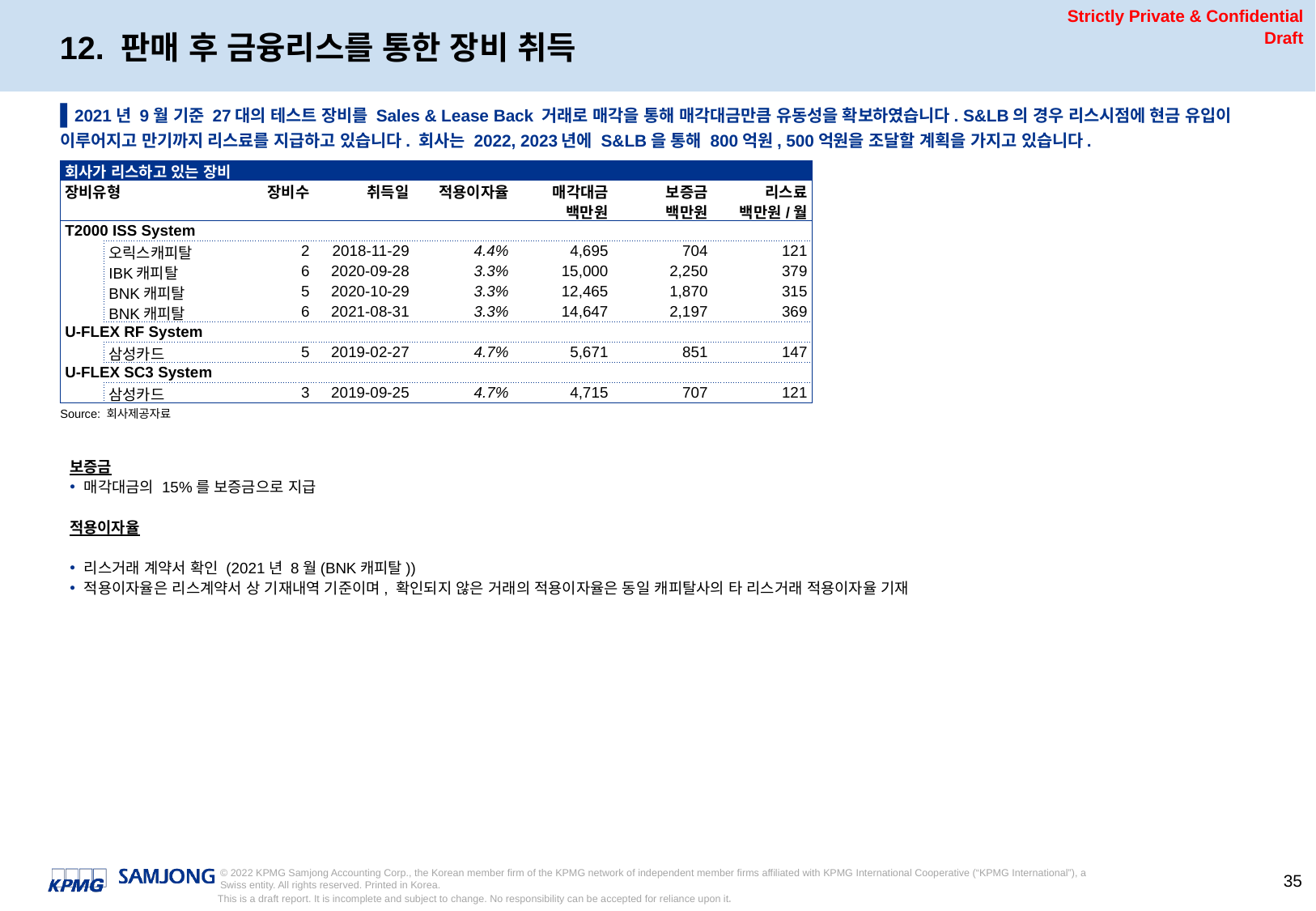

# 12. 판매 후 금융리스를 통한 장비 취득
▌2021년 9월 기준 27대의 테스트 장비를 Sales & Lease Back 거래로 매각을 통해 매각대금만큼 유동성을 확보하였습니다. S&LB의 경우 리스시점에 현금 유입이 이루어지고 만기까지 리스료를 지급하고 있습니다. 회사는 2022, 2023년에 S&LB을 통해 800억원, 500억원을 조달할 계획을 가지고 있습니다.
| 회사가 리스하고 있는 장비 |  |  |  |  |  |  |  |
| --- | --- | --- | --- | --- | --- | --- | --- |
| 장비유형 |  | 장비수 | 취득일 | 적용이자율 | 매각대금 | 보증금 | 리스료 |
|  |  |  |  |  | 백만원 | 백만원 | 백만원/월 |
| T2000 ISS System |  |  |  |  |  |  |  |
|  | 오릭스캐피탈 | 2 | 2018-11-29 | 4.4% | 4,695 | 704 | 121 |
|  | IBK캐피탈 | 6 | 2020-09-28 | 3.3% | 15,000 | 2,250 | 379 |
|  | BNK캐피탈 | 5 | 2020-10-29 | 3.3% | 12,465 | 1,870 | 315 |
|  | BNK캐피탈 | 6 | 2021-08-31 | 3.3% | 14,647 | 2,197 | 369 |
| U-FLEX RF System |  |  |  |  |  |  |  |
|  | 삼성카드 | 5 | 2019-02-27 | 4.7% | 5,671 | 851 | 147 |
| U-FLEX SC3 System |  |  |  |  |  |  |  |
|  | 삼성카드 | 3 | 2019-09-25 | 4.7% | 4,715 | 707 | 121 |
Source: 회사제공자료
보증금
매각대금의 15%를 보증금으로 지급

적용이자율

리스거래 계약서 확인 (2021년 8월(BNK캐피탈))
적용이자율은 리스계약서 상 기재내역 기준이며, 확인되지 않은 거래의 적용이자율은 동일 캐피탈사의 타 리스거래 적용이자율 기재